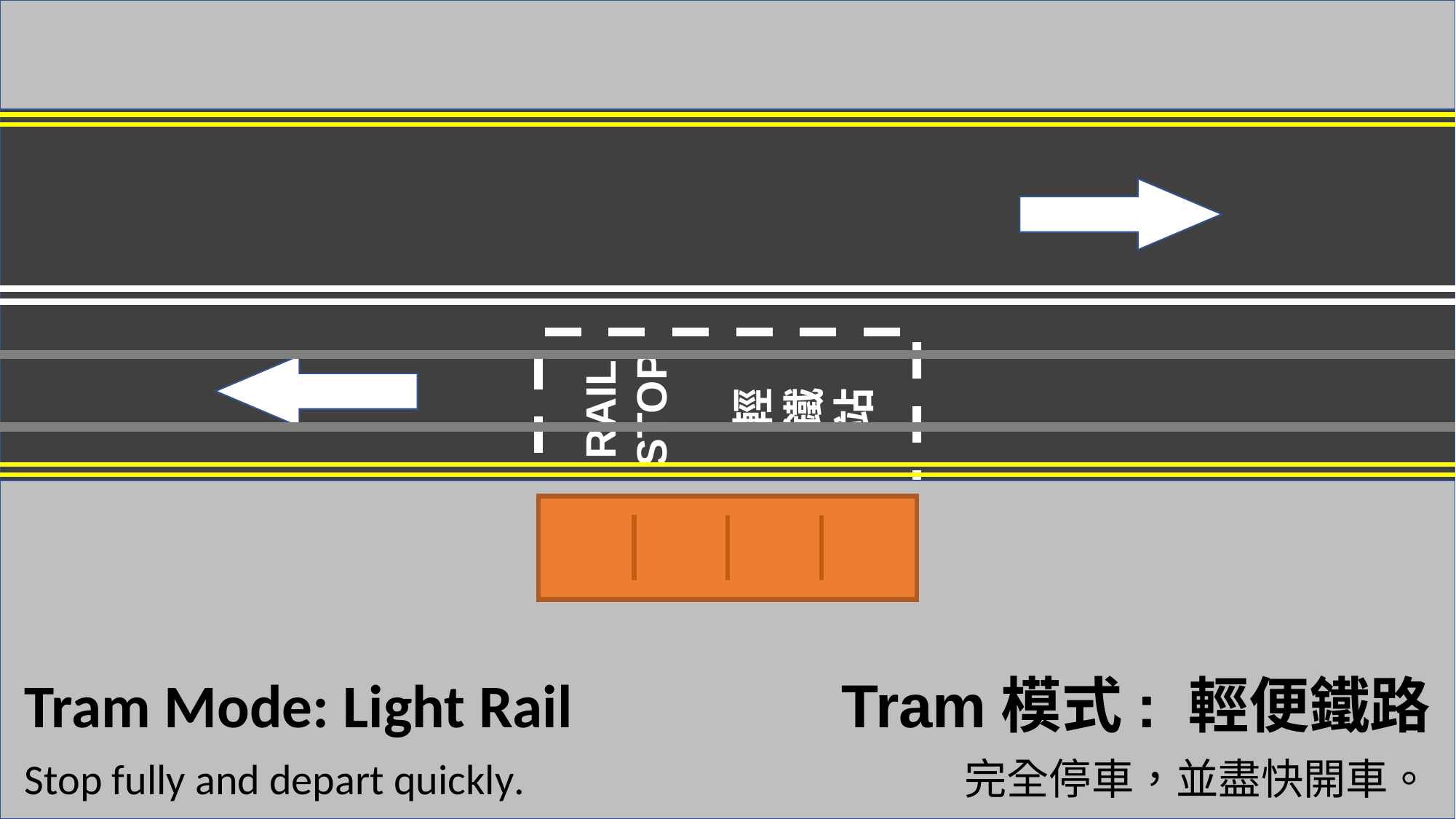

RAIL
STOP

輕
鐵
站
LR

Tram Mode: Light Rail
Tram模式: 輕便鐵路
Stop fully and depart quickly.
完全停車，並盡快開車。